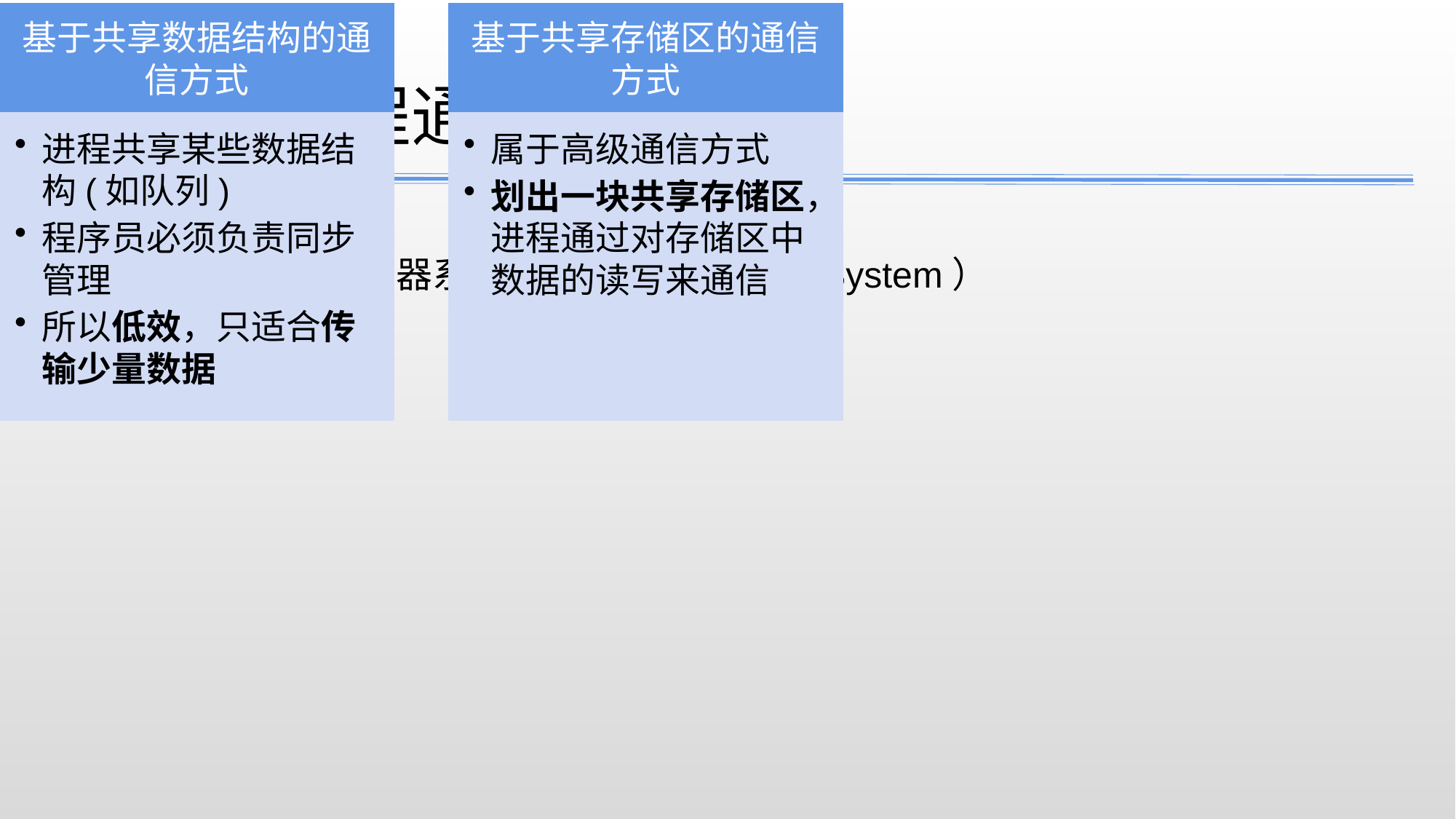

2.6.1进程通信的类型

共享存储器系统（Shared-Memory System）
基于共享数据结构的通信方式
进程共享某些数据结构(如队列)
程序员必须负责同步管理
所以低效，只适合传输少量数据
基于共享存储区的通信方式
属于高级通信方式
划出一块共享存储区，进程通过对存储区中数据的读写来通信